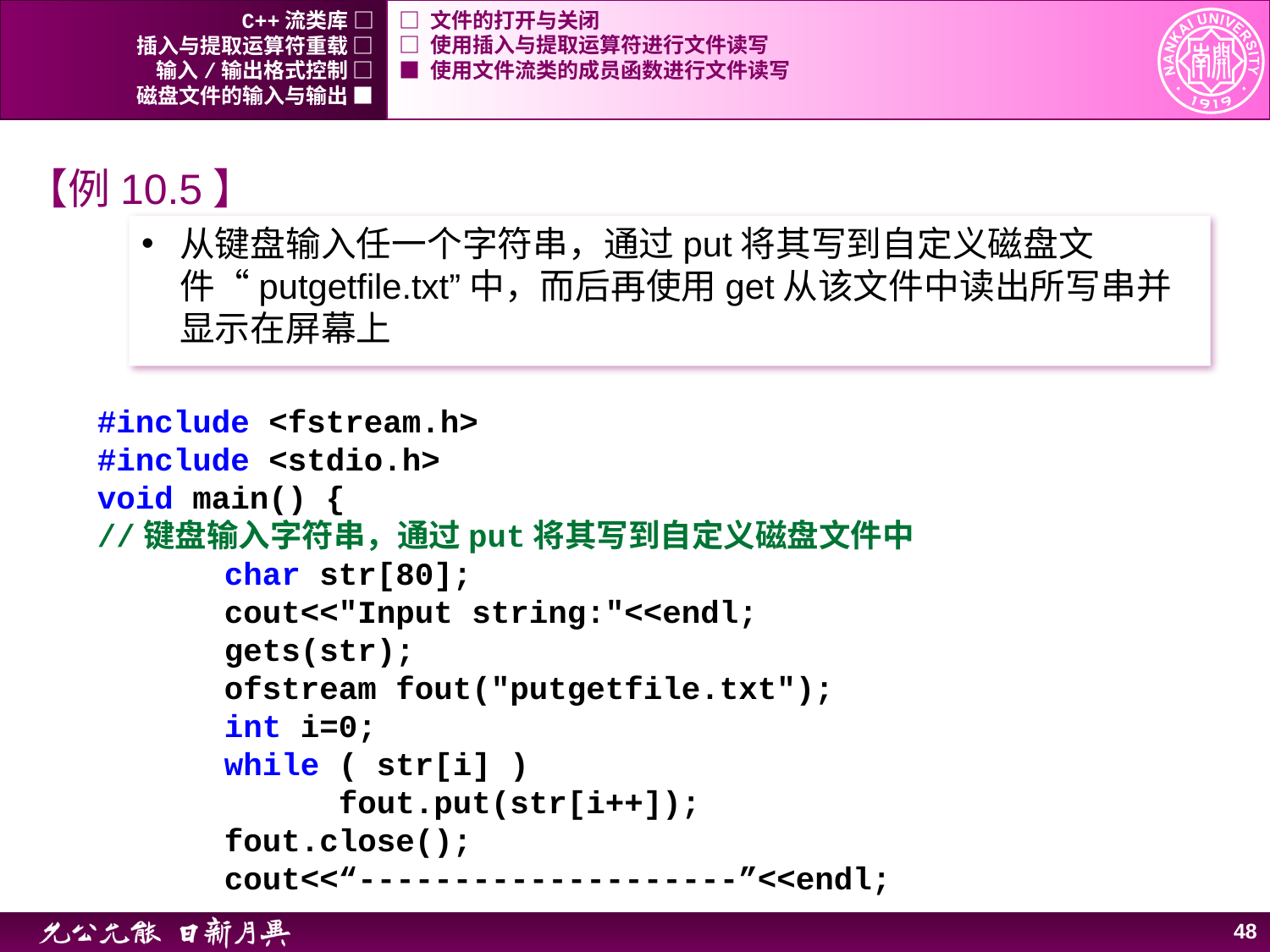

C++流类库 □
□ 文件的打开与关闭
插入与提取运算符重载 □
□ 使用插入与提取运算符进行文件读写
输入/输出格式控制 □
■ 使用文件流类的成员函数进行文件读写
磁盘文件的输入与输出 ■
【例10.5】
从键盘输入任一个字符串，通过put将其写到自定义磁盘文件“putgetfile.txt”中，而后再使用get从该文件中读出所写串并显示在屏幕上
#include <fstream.h>
#include <stdio.h>
void main() {
//键盘输入字符串，通过put将其写到自定义磁盘文件中
	char str[80];
	cout<<"Input string:"<<endl;
	gets(str);
	ofstream fout("putgetfile.txt");
	int i=0;
	while ( str[i] )
	      fout.put(str[i++]);
	fout.close();
	cout<<“--------------------”<<endl;
48